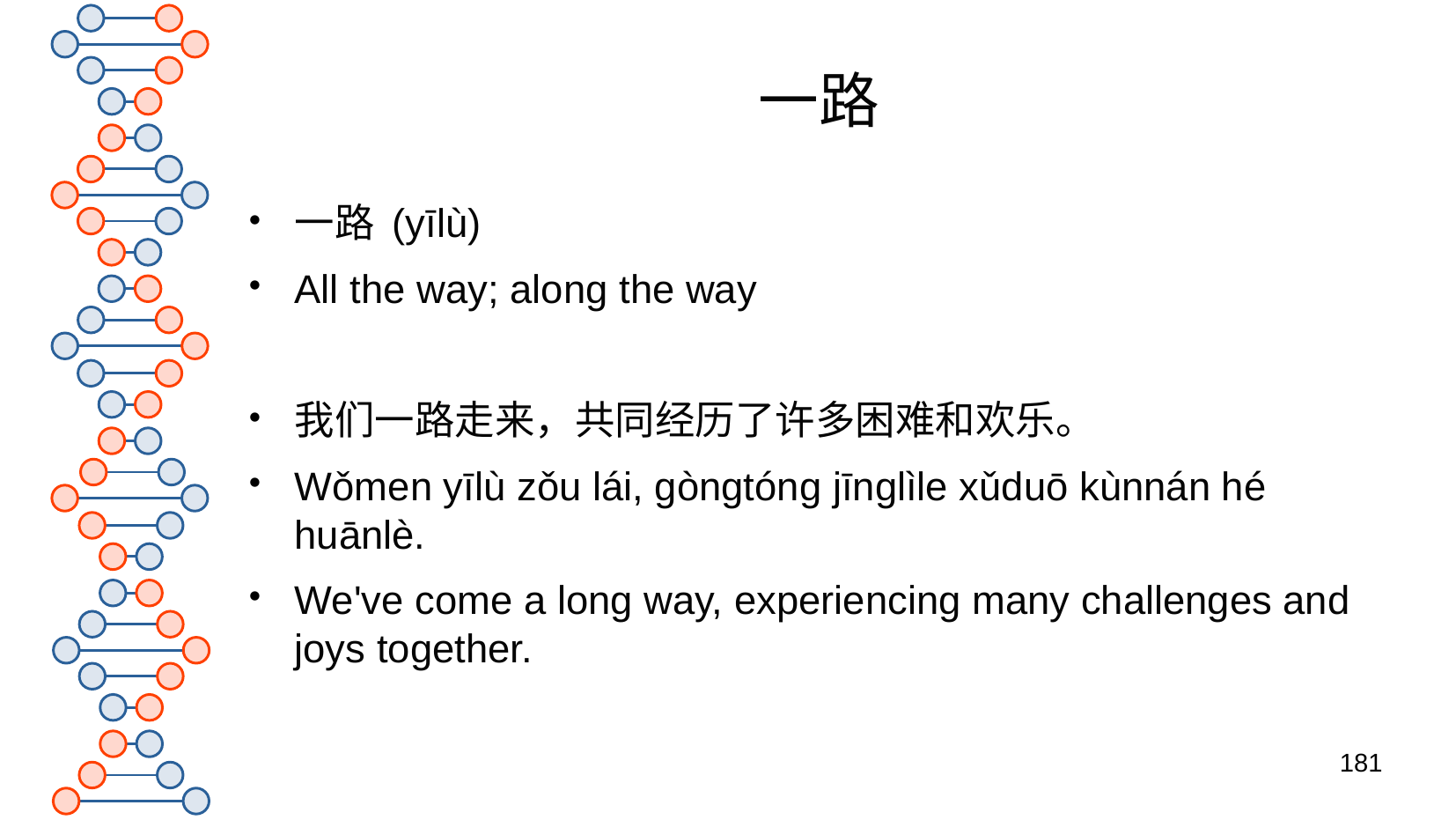

# 一路
一路 (yīlù)
All the way; along the way

我们一路走来，共同经历了许多困难和欢乐。
Wǒmen yīlù zǒu lái, gòngtóng jīnglìle xǔduō kùnnán hé huānlè.
We've come a long way, experiencing many challenges and joys together.

181